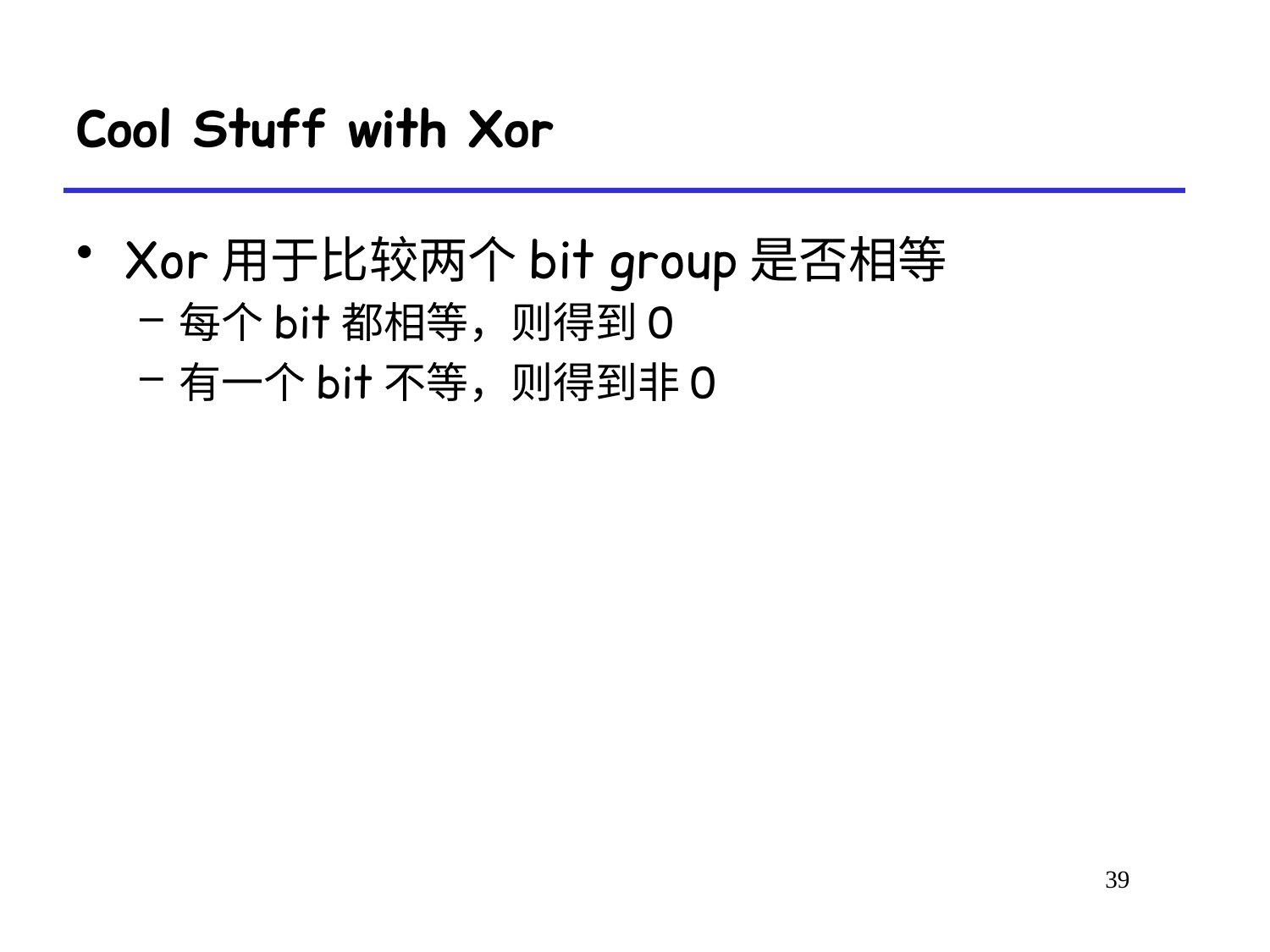

# Cool Stuff with Xor
Xor用于比较两个bit group是否相等
每个bit都相等，则得到0
有一个bit不等，则得到非0
39